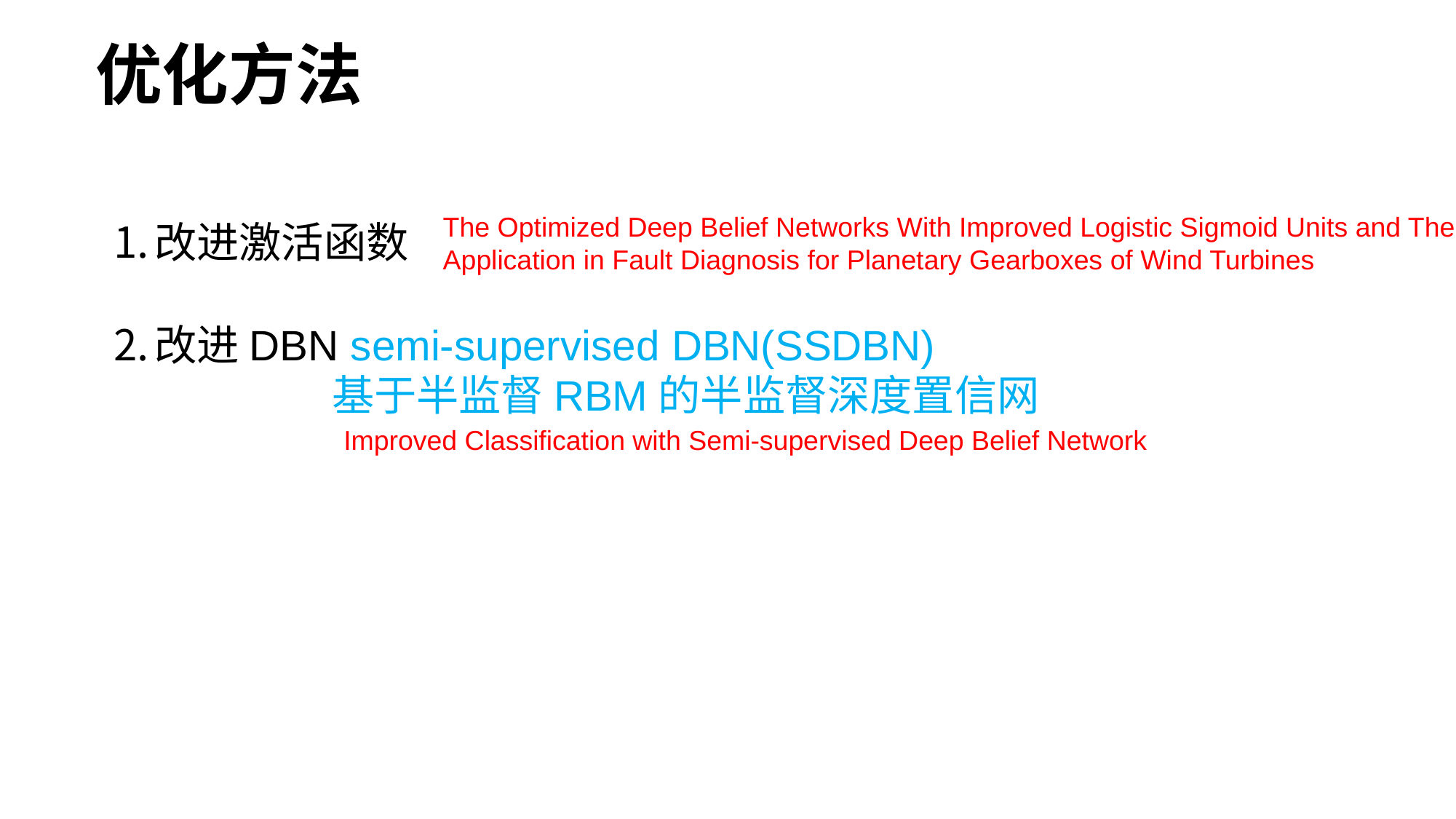

优化方法
The Optimized Deep Belief Networks With Improved Logistic Sigmoid Units and Their
Application in Fault Diagnosis for Planetary Gearboxes of Wind Turbines
改进激活函数

改进DBN semi-supervised DBN(SSDBN)
基于半监督RBM的半监督深度置信网
Improved Classification with Semi-supervised Deep Belief Network